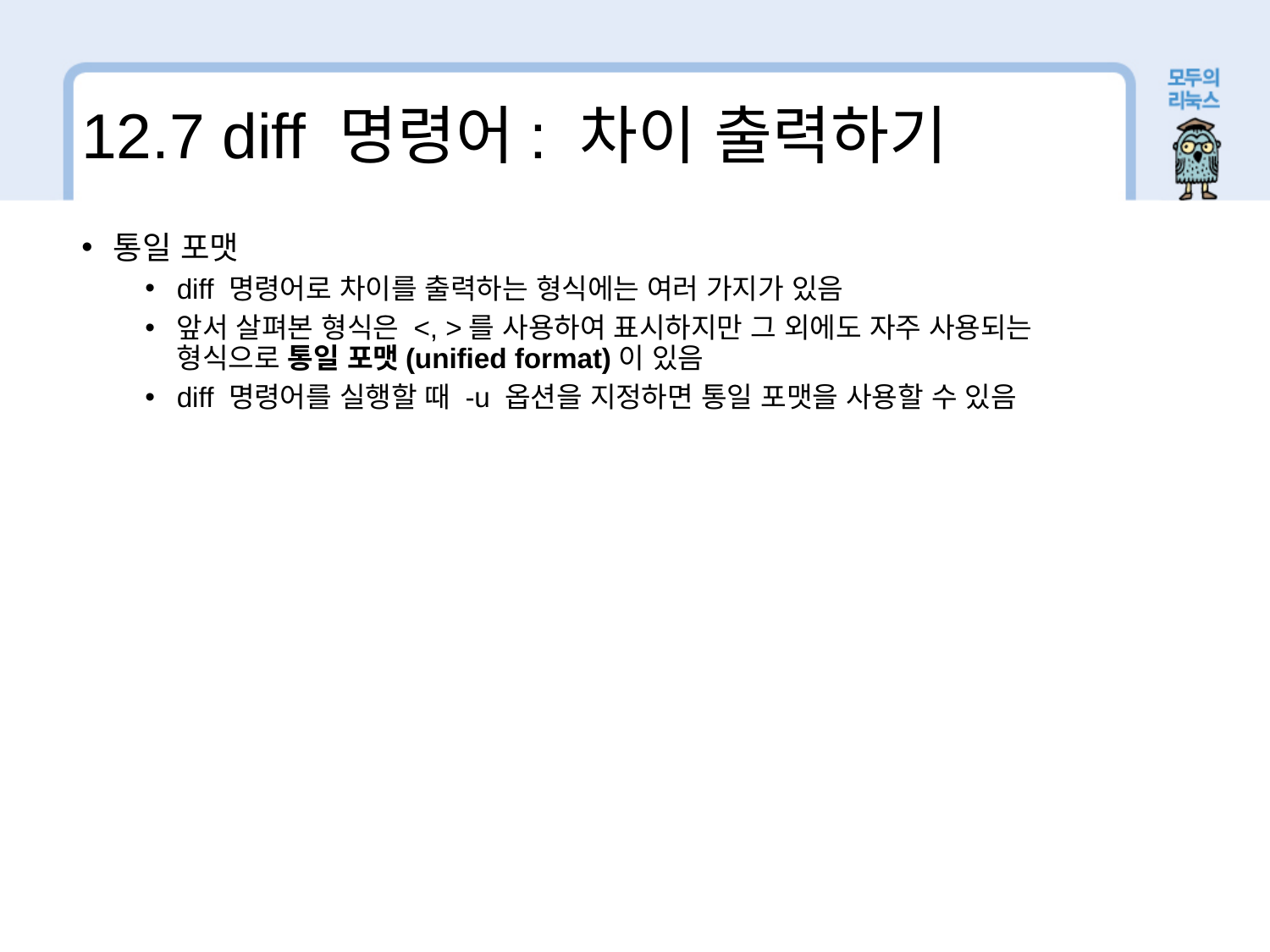

12.7 diff 명령어: 차이 출력하기
통일 포맷
diff 명령어로 차이를 출력하는 형식에는 여러 가지가 있음
앞서 살펴본 형식은 <, >를 사용하여 표시하지만 그 외에도 자주 사용되는 형식으로 통일 포맷(unified format)이 있음
diff 명령어를 실행할 때 -u 옵션을 지정하면 통일 포맷을 사용할 수 있음